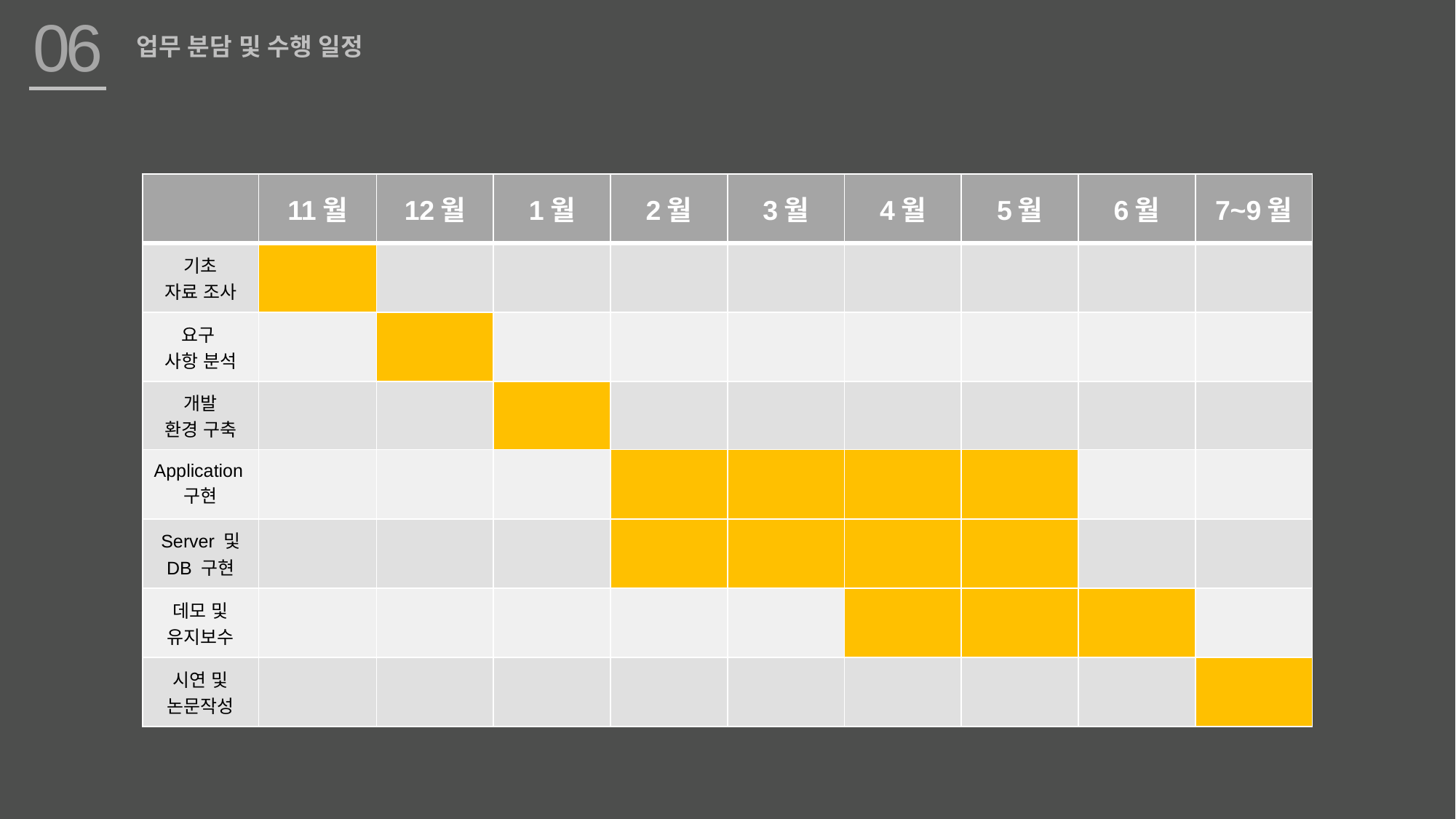

06
업무 분담 및 수행 일정
|  | 11월 | 12월 | 1월 | 2월 | 3월 | 4월 | 5월 | 6월 | 7~9월 |
| --- | --- | --- | --- | --- | --- | --- | --- | --- | --- |
| 기초 자료 조사 |  |  |  |  |  |  |  |  |  |
| 요구 사항 분석 |  |  |  |  |  |  |  |  |  |
| 개발 환경 구축 |  |  |  |  |  |  |  |  |  |
| Application구현 |  |  |  |  |  |  |  |  |  |
| Server 및 DB 구현 |  |  |  |  |  |  |  |  |  |
| 데모 및 유지보수 |  |  |  |  |  |  |  |  |  |
| 시연 및 논문작성 |  |  |  |  |  |  |  |  |  |